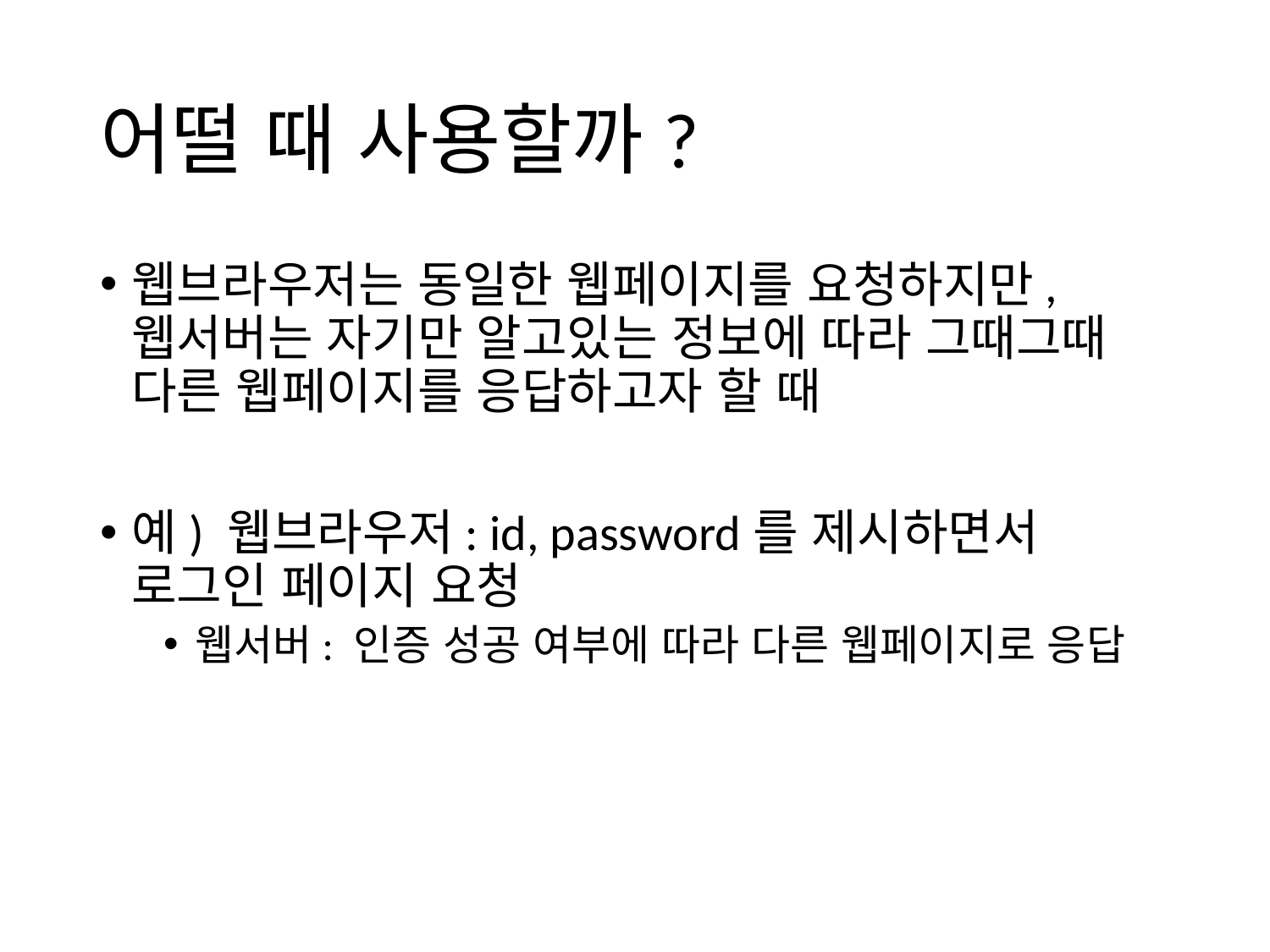

# 어떨 때 사용할까?
웹브라우저는 동일한 웹페이지를 요청하지만, 웹서버는 자기만 알고있는 정보에 따라 그때그때 다른 웹페이지를 응답하고자 할 때

예) 웹브라우저: id, password를 제시하면서 로그인 페이지 요청
웹서버: 인증 성공 여부에 따라 다른 웹페이지로 응답